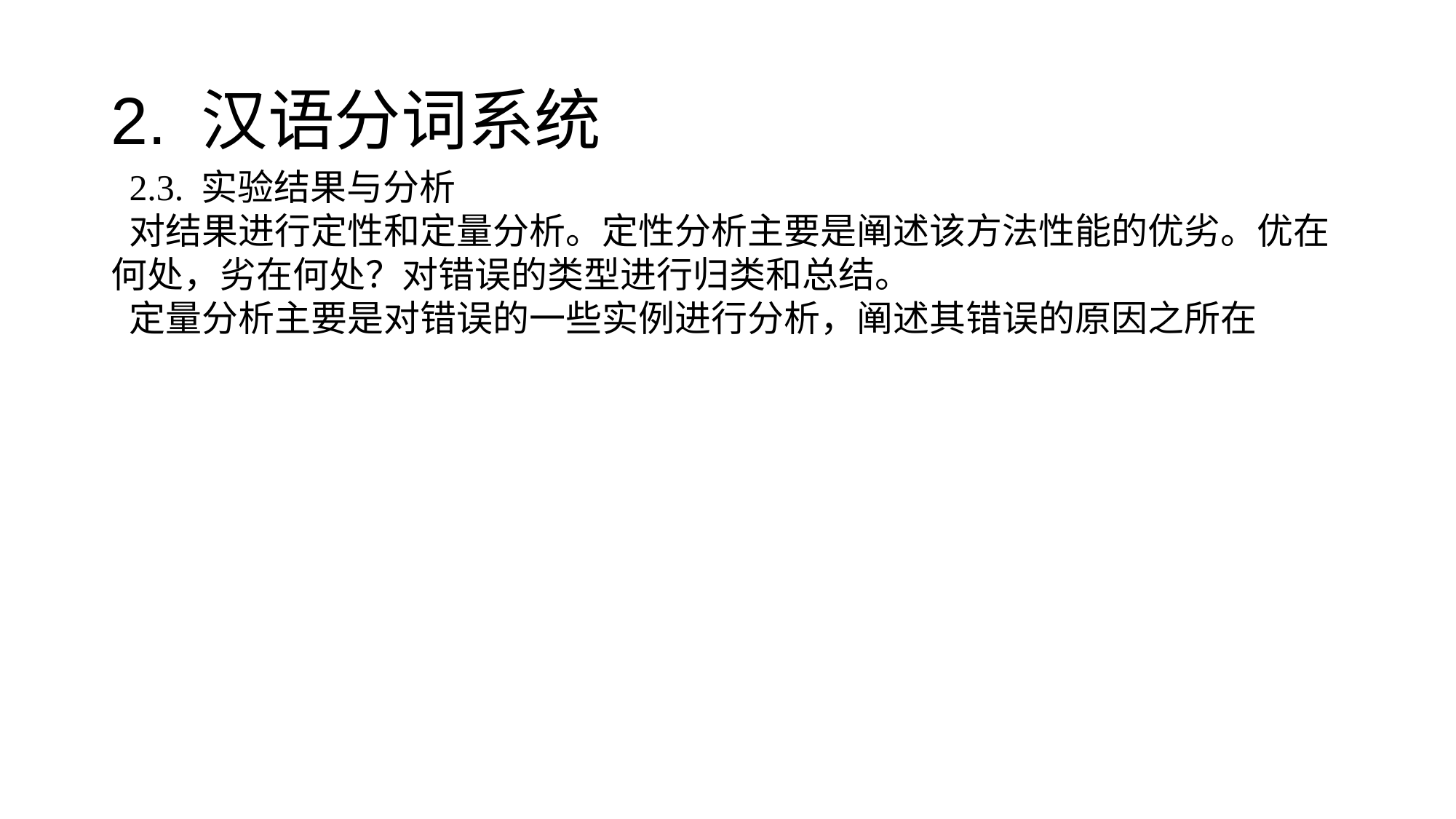

# 2. 汉语分词系统
2.3. 实验结果与分析
对结果进行定性和定量分析。定性分析主要是阐述该方法性能的优劣。优在何处，劣在何处？对错误的类型进行归类和总结。
定量分析主要是对错误的一些实例进行分析，阐述其错误的原因之所在